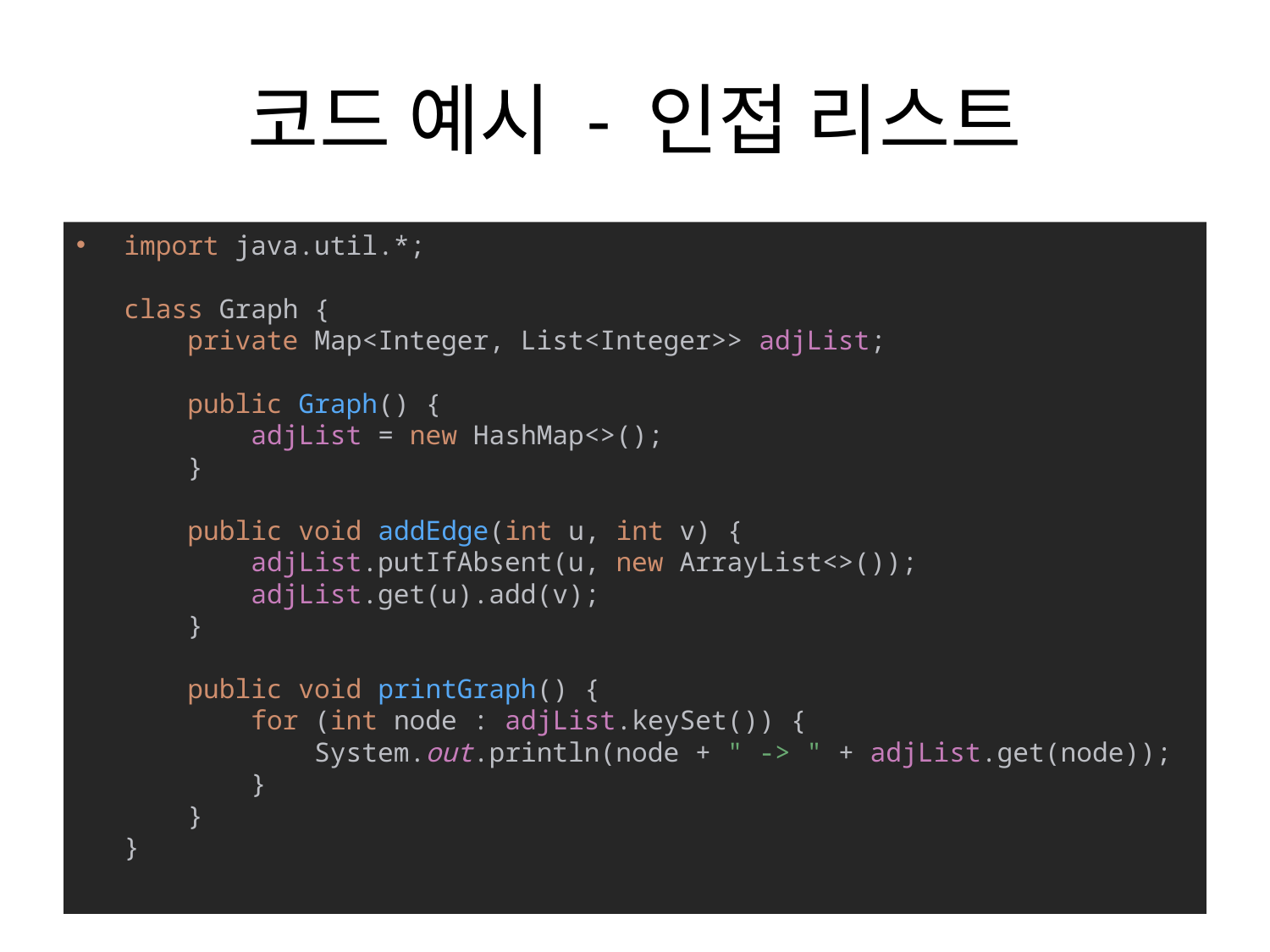

# 코드 예시 - 인접 리스트
import java.util.*;
class Graph {
    private Map<Integer, List<Integer>> adjList;
    public Graph() {
        adjList = new HashMap<>();
    }
    public void addEdge(int u, int v) {
        adjList.putIfAbsent(u, new ArrayList<>());
        adjList.get(u).add(v);
    }
    public void printGraph() {
        for (int node : adjList.keySet()) {
            System.out.println(node + " -> " + adjList.get(node));
        }
    }
}